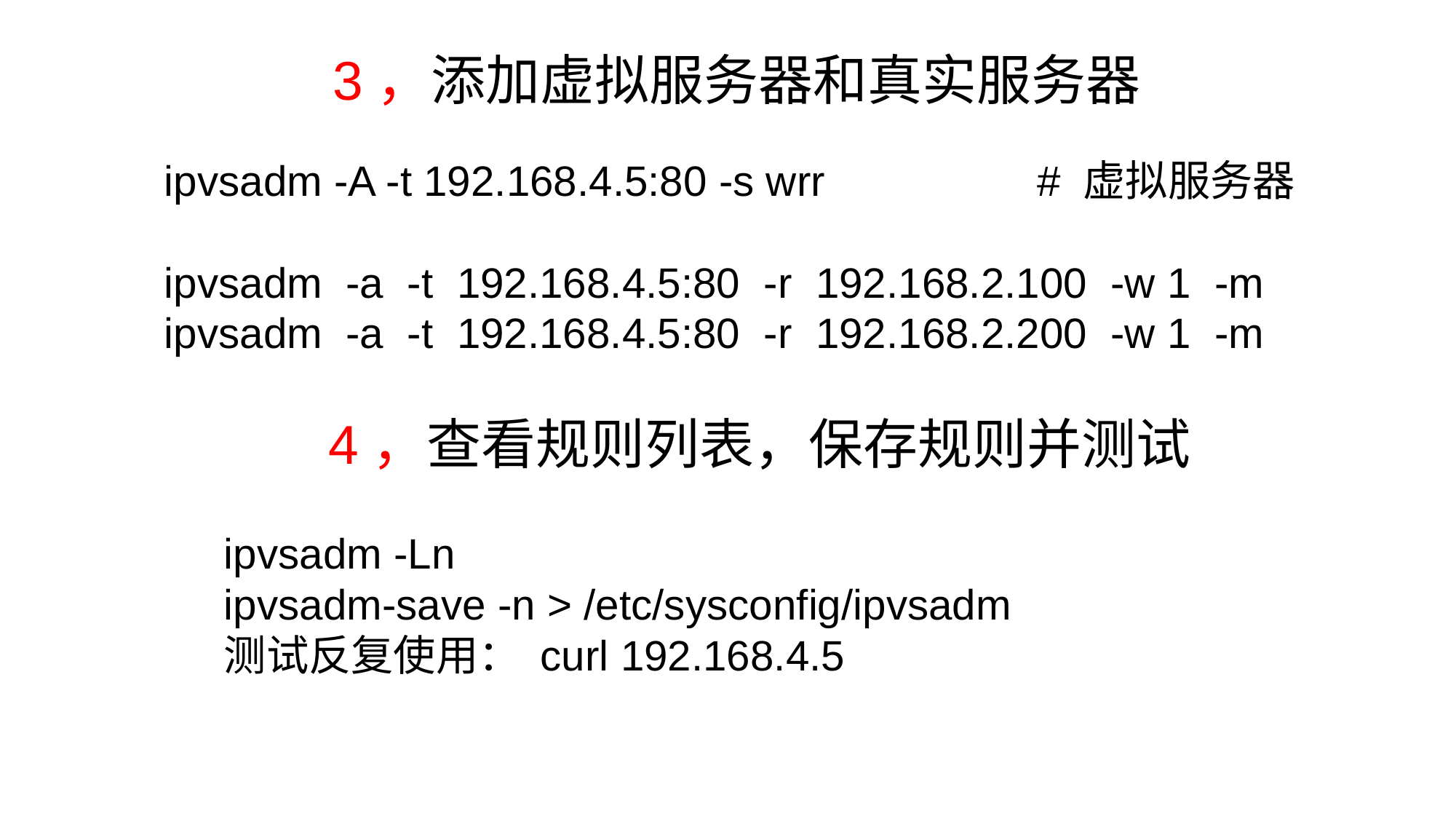

3，添加虚拟服务器和真实服务器
ipvsadm -A -t 192.168.4.5:80 -s wrr		# 虚拟服务器

ipvsadm  -a  -t  192.168.4.5:80  -r  192.168.2.100  -w 1  -m
ipvsadm  -a  -t  192.168.4.5:80  -r  192.168.2.200  -w 1  -m
4，查看规则列表，保存规则并测试
ipvsadm -Ln
ipvsadm-save -n > /etc/sysconfig/ipvsadm
测试反复使用： curl 192.168.4.5